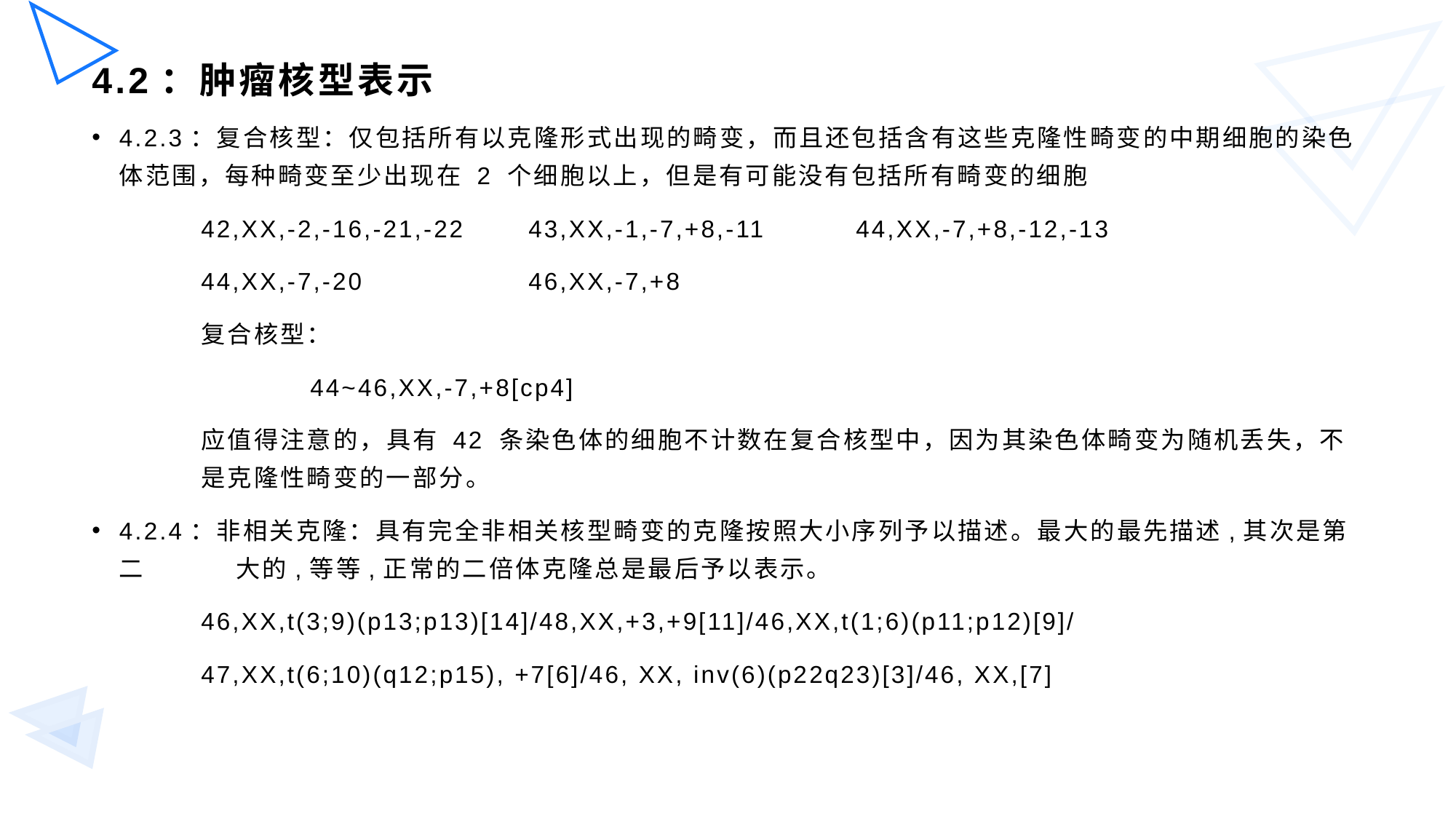

# 4.2：肿瘤核型表示
4.2.3：复合核型：仅包括所有以克隆形式出现的畸变，而且还包括含有这些克隆性畸变的中期细胞的染色体范围，每种畸变至少出现在 2 个细胞以上，但是有可能没有包括所有畸变的细胞
	42,XX,-2,-16,-21,-22	43,XX,-1,-7,+8,-11	44,XX,-7,+8,-12,-13
	44,XX,-7,-20		46,XX,-7,+8
	复合核型：
		44~46,XX,-7,+8[cp4]
	应值得注意的，具有 42 条染色体的细胞不计数在复合核型中，因为其染色体畸变为随机丢失，不	是克隆性畸变的一部分。
4.2.4：非相关克隆：具有完全非相关核型畸变的克隆按照大小序列予以描述。最大的最先描述,其次是第二	 大的,等等,正常的二倍体克隆总是最后予以表示。
	46,XX,t(3;9)(p13;p13)[14]/48,XX,+3,+9[11]/46,XX,t(1;6)(p11;p12)[9]/
	47,XX,t(6;10)(q12;p15), +7[6]/46, XX, inv(6)(p22q23)[3]/46, XX,[7]